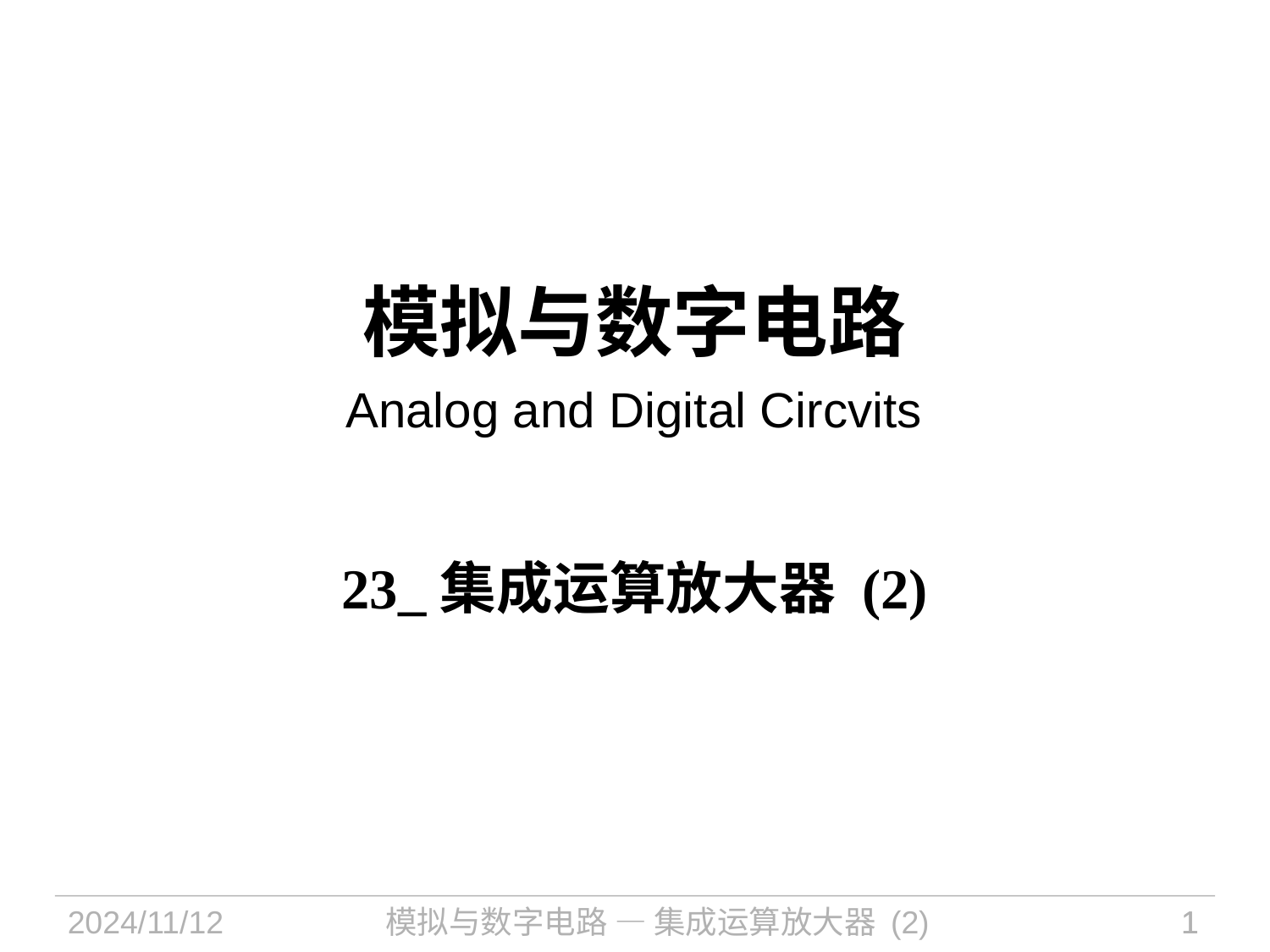

# 模拟与数字电路 Analog and Digital Circvits
23_集成运算放大器 (2)
2024/11/12
模拟与数字电路 — 集成运算放大器 (2)
1
1